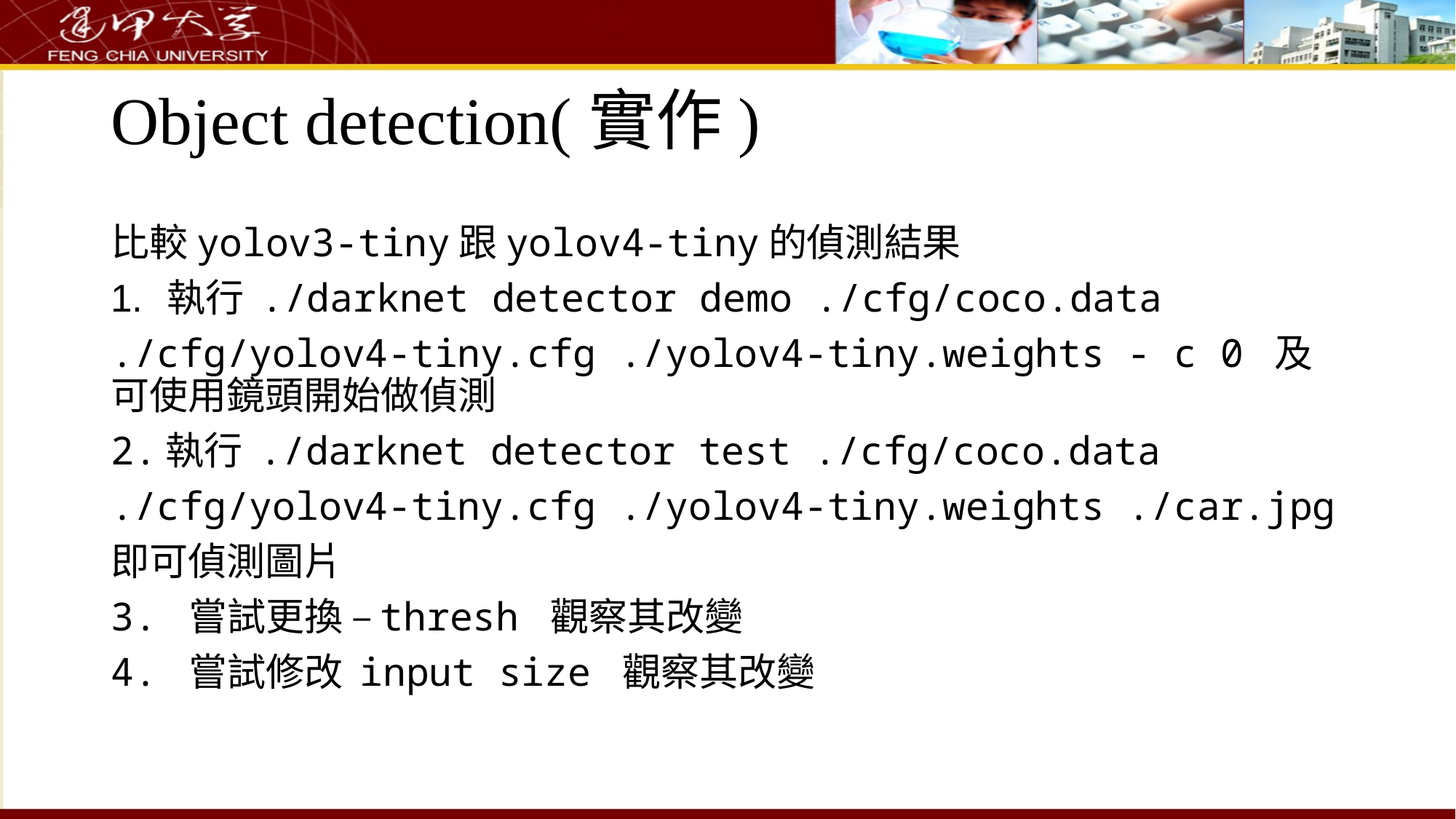

# Object detection(實作)
比較yolov3-tiny跟yolov4-tiny的偵測結果
執行 ./darknet detector demo ./cfg/coco.data
./cfg/yolov4-tiny.cfg ./yolov4-tiny.weights - c 0 及可使用鏡頭開始做偵測
2.執行 ./darknet detector test ./cfg/coco.data
./cfg/yolov4-tiny.cfg ./yolov4-tiny.weights ./car.jpg
即可偵測圖片
3. 嘗試更換 –thresh 觀察其改變
4. 嘗試修改 input size 觀察其改變